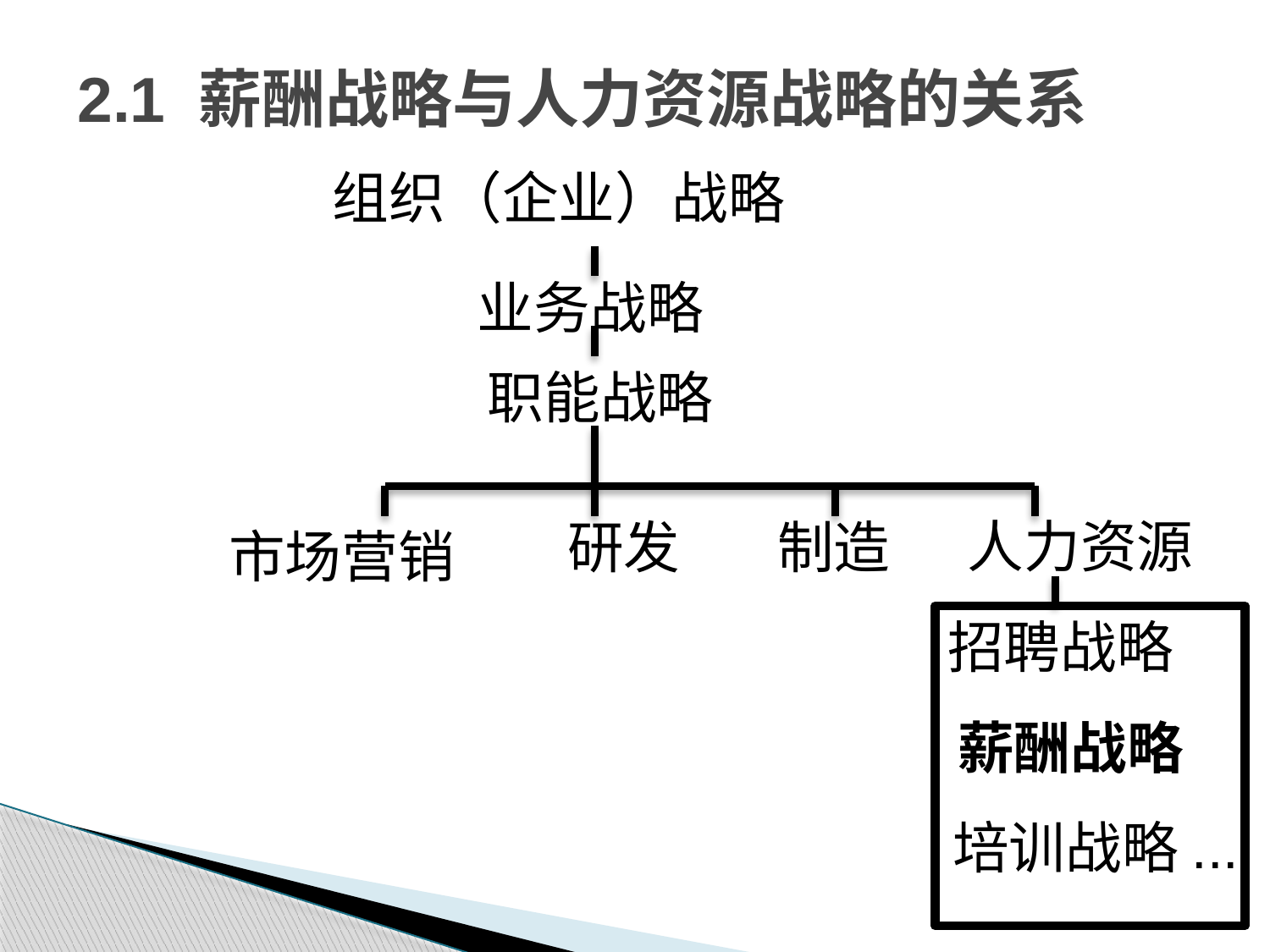

2.1 薪酬战略与人力资源战略的关系
组织（企业）战略
业务战略
职能战略
人力资源
研发
制造
市场营销

招聘战略
薪酬战略
培训战略...